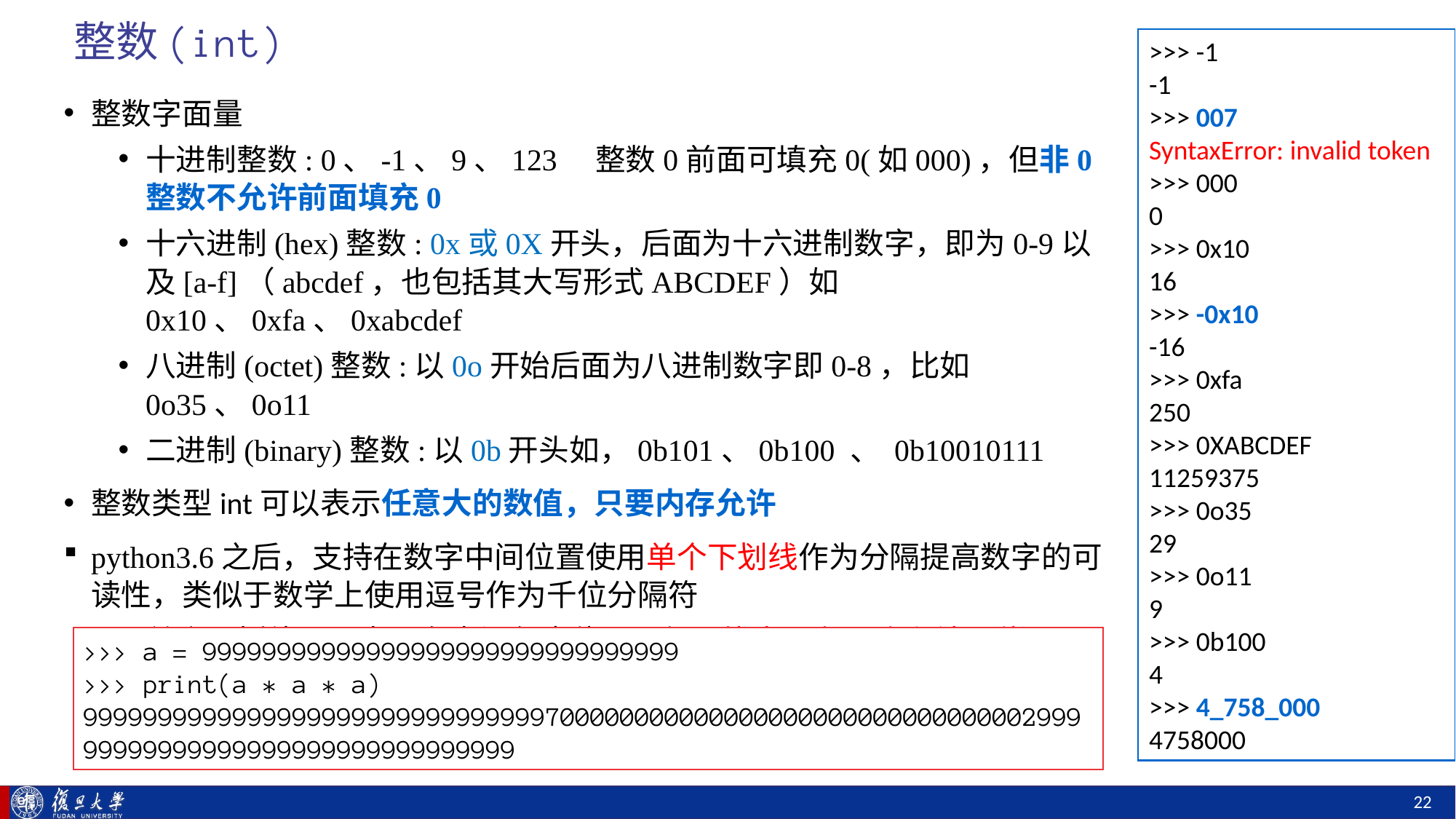

# 整数(int)
>>> -1
-1
>>> 007
SyntaxError: invalid token
>>> 000
0
>>> 0x10
16
>>> -0x10
-16
>>> 0xfa
250
>>> 0XABCDEF
11259375
>>> 0o35
29
>>> 0o11
9
>>> 0b100
4
>>> 4_758_000
4758000
整数字面量
十进制整数: 0、-1、9、123    整数0前面可填充0(如000)，但非0整数不允许前面填充0
十六进制(hex)整数: 0x或0X开头，后面为十六进制数字，即为0-9以及[a-f]（abcdef，也包括其大写形式ABCDEF）如0x10、0xfa、0xabcdef
八进制(octet)整数:以0o开始后面为八进制数字即0-8，比如0o35、0o11
二进制(binary)整数:以0b开头如，0b101、0b100 、 0b10010111
整数类型int可以表示任意大的数值，只要内存允许
python3.6之后，支持在数字中间位置使用单个下划线作为分隔提高数字的可读性，类似于数学上使用逗号作为千位分隔符
单个下划线可以出现在中间任意位置, 但不能出现在开头和结尾位置，也不能使用多个连续的下划线

>>> a = 99999999999999999999999999999999
>>> print(a * a * a)
999999999999999999999999999999970000000000000000000000000000000299999999999999999999999999999999